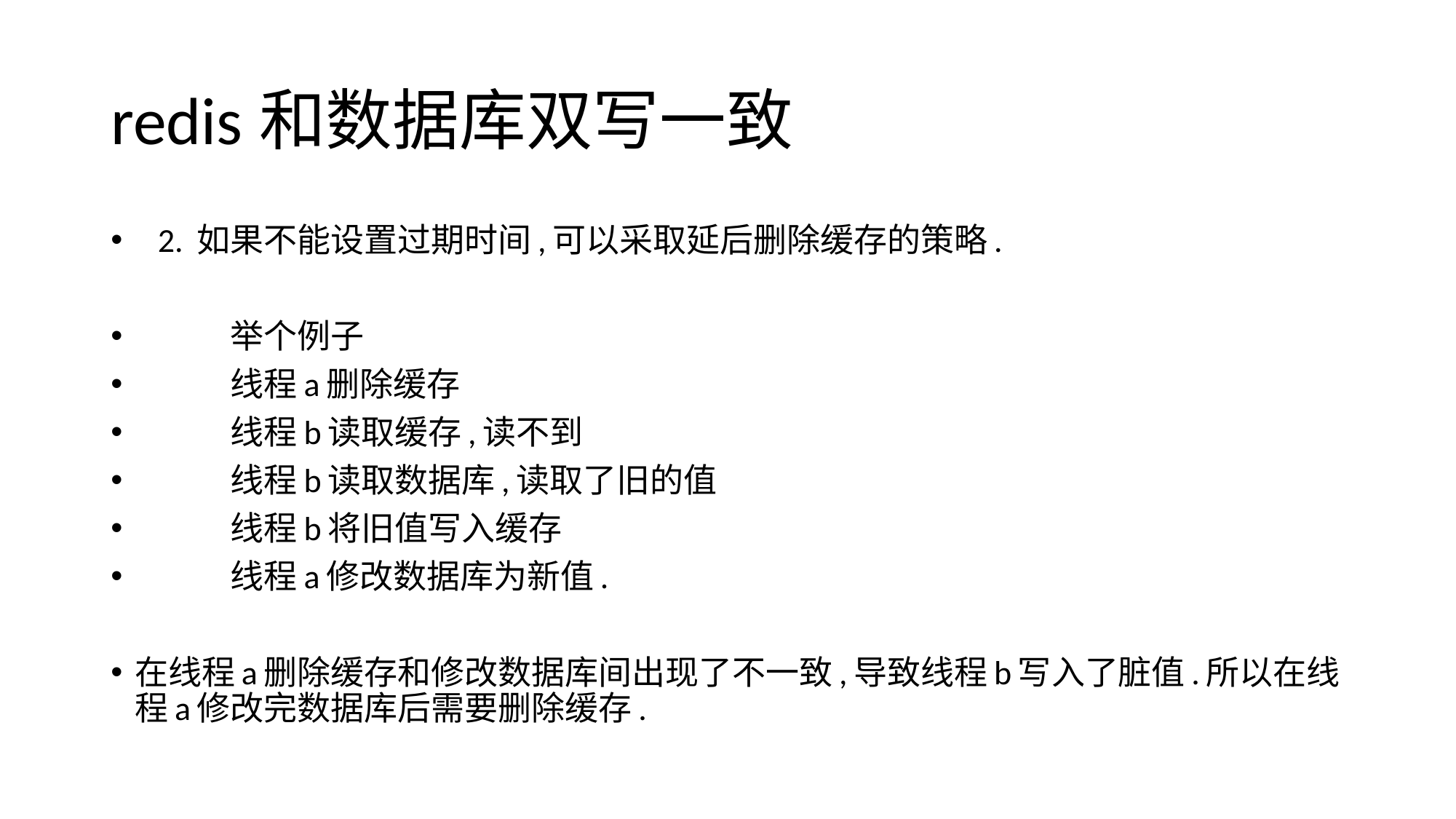

# redis和数据库双写一致
   2. 如果不能设置过期时间,可以采取延后删除缓存的策略.

            举个例子
            线程a删除缓存
            线程b读取缓存,读不到
            线程b读取数据库,读取了旧的值
            线程b将旧值写入缓存
            线程a修改数据库为新值.

在线程a删除缓存和修改数据库间出现了不一致,导致线程b写入了脏值.所以在线程a修改完数据库后需要删除缓存.